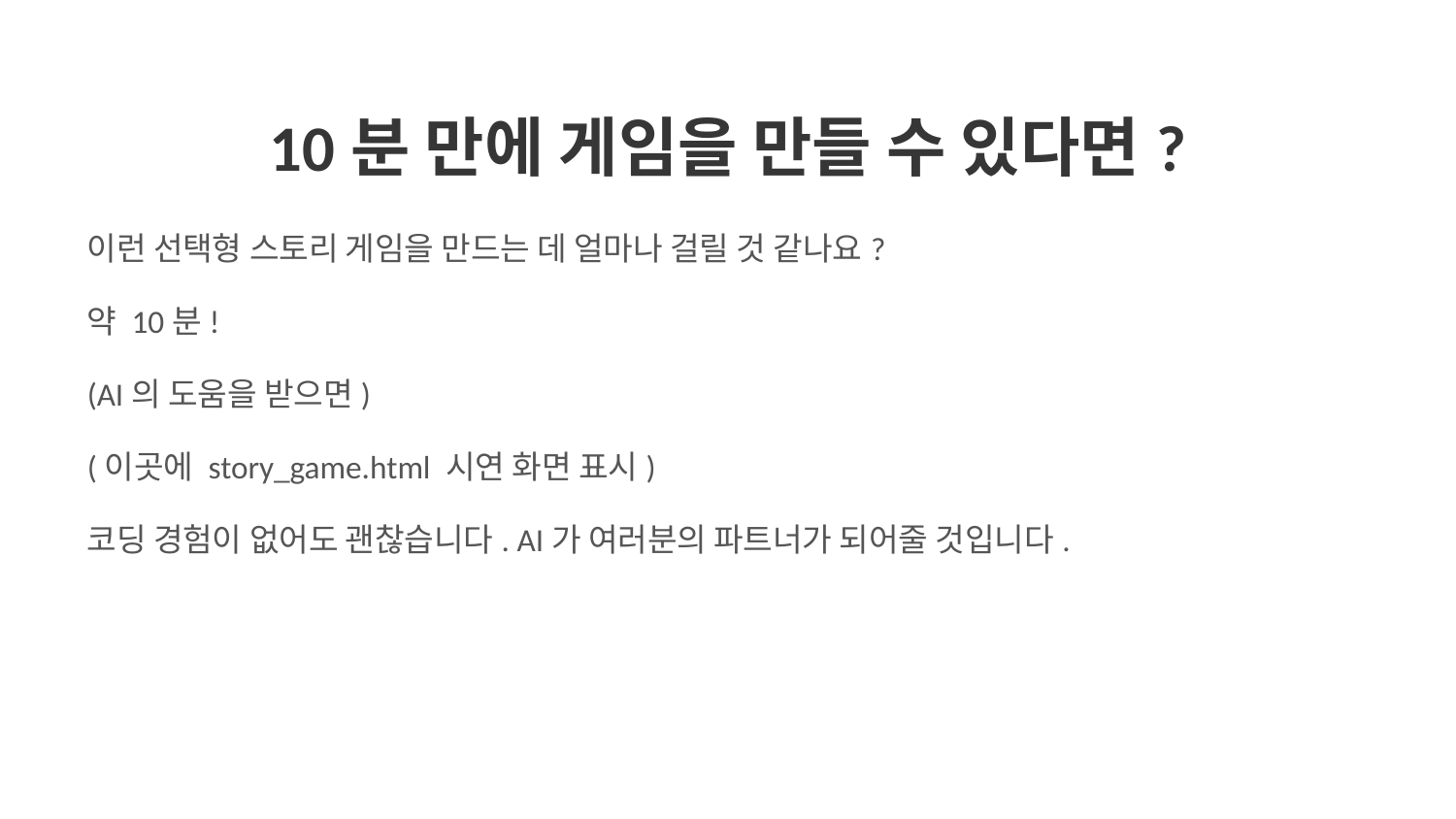

10분 만에 게임을 만들 수 있다면?
이런 선택형 스토리 게임을 만드는 데 얼마나 걸릴 것 같나요?
약 10분!
(AI의 도움을 받으면)
(이곳에 story_game.html 시연 화면 표시)
코딩 경험이 없어도 괜찮습니다. AI가 여러분의 파트너가 되어줄 것입니다.